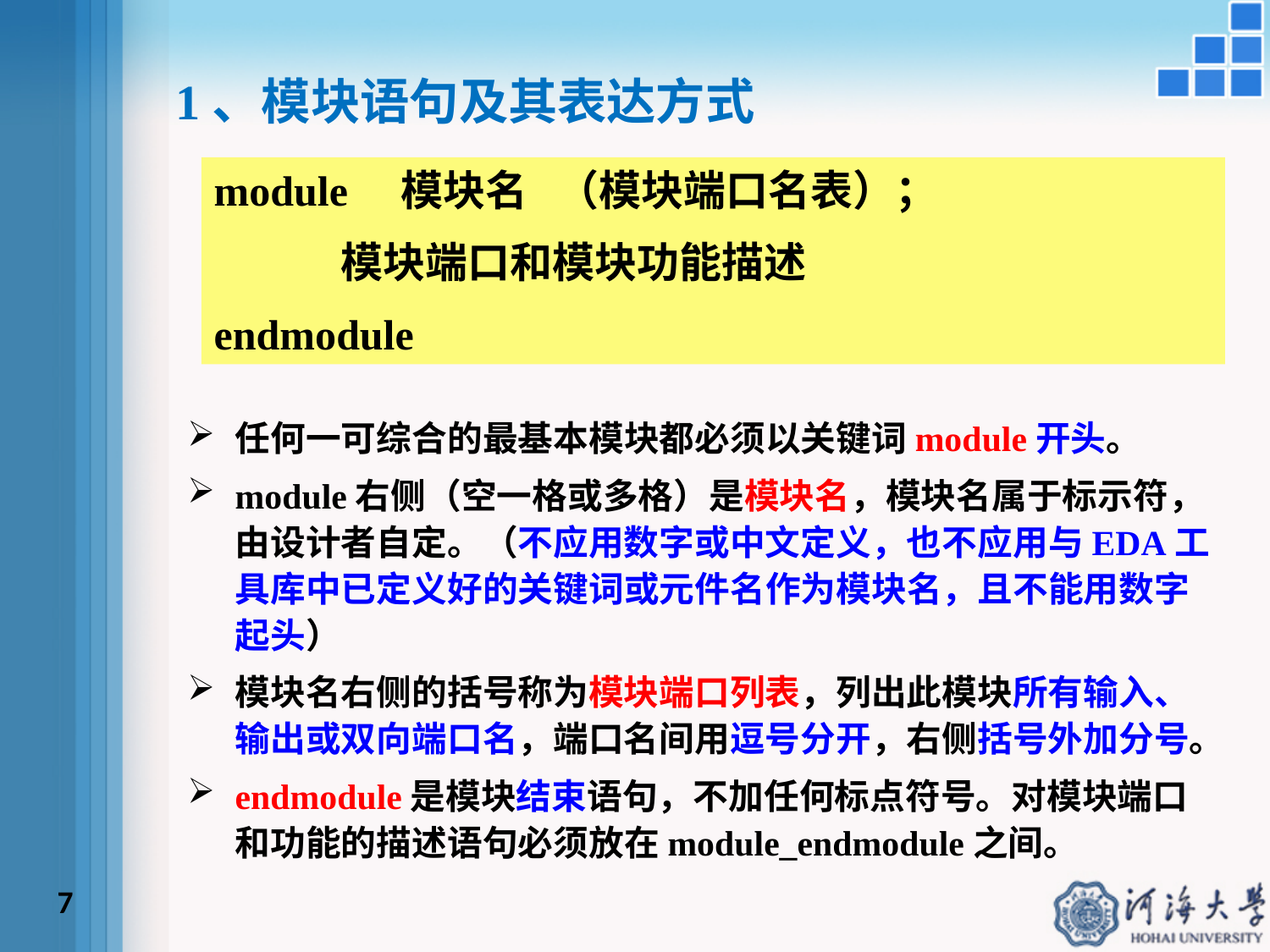

1、模块语句及其表达方式
module    模块名   （模块端口名表）；
	模块端口和模块功能描述
endmodule
任何一可综合的最基本模块都必须以关键词module开头。
module右侧（空一格或多格）是模块名，模块名属于标示符，由设计者自定。（不应用数字或中文定义，也不应用与EDA工具库中已定义好的关键词或元件名作为模块名，且不能用数字起头）
模块名右侧的括号称为模块端口列表，列出此模块所有输入、输出或双向端口名，端口名间用逗号分开，右侧括号外加分号。
endmodule是模块结束语句，不加任何标点符号。对模块端口和功能的描述语句必须放在module_endmodule之间。
7